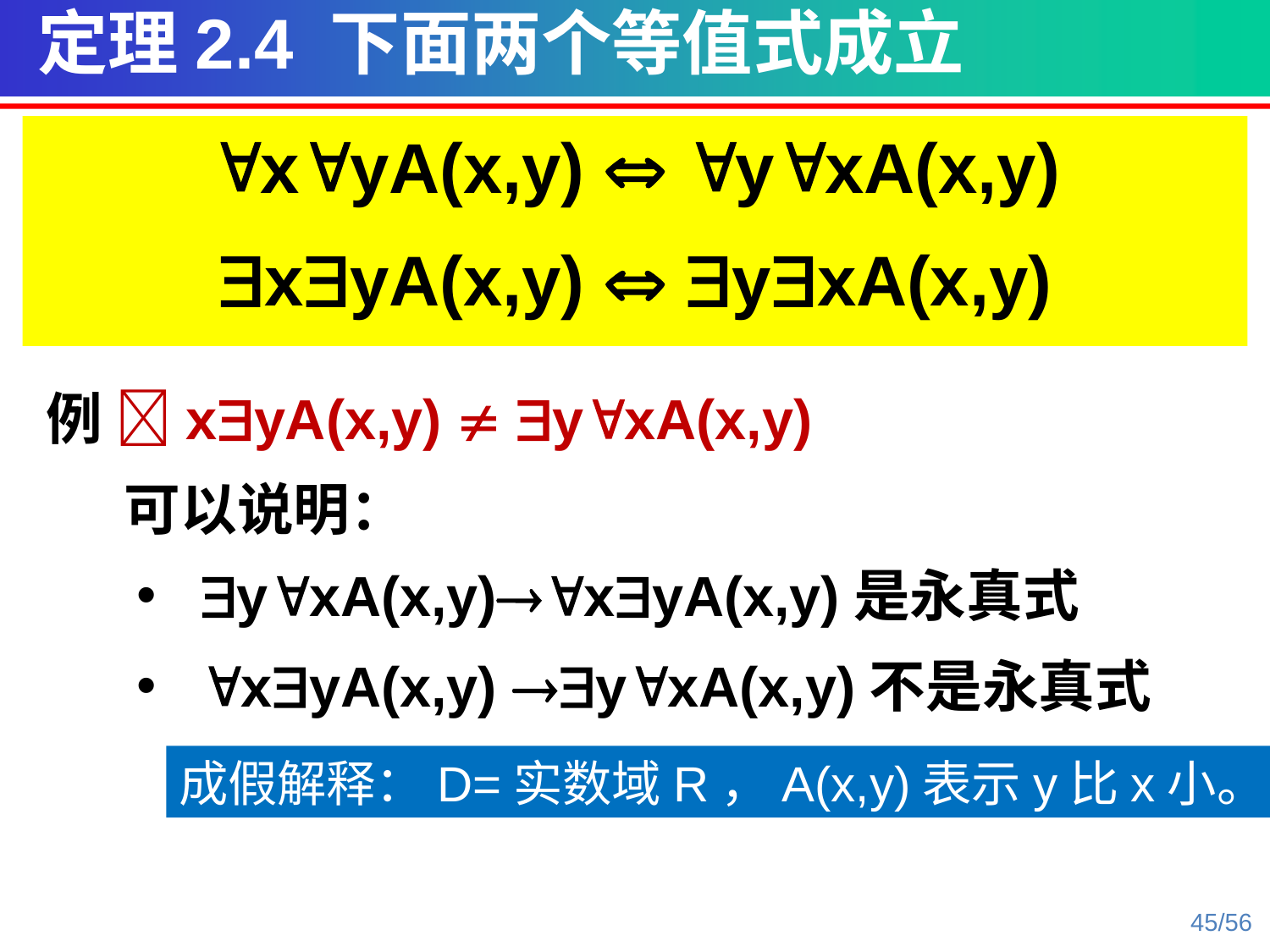

定理2.4 下面两个等值式成立
∀x∀yA(x,y) ⇔ ∀y∀xA(x,y)
∃x∃yA(x,y) ⇔ ∃y∃xA(x,y)
例 ∀x∃yA(x,y) ≠ ∃y∀xA(x,y)
     可以说明：
∃y∀xA(x,y)→∀x∃yA(x,y)是永真式
∀x∃yA(x,y) →∃y∀xA(x,y)不是永真式
成假解释：D=实数域R，A(x,y)表示y比x小。
45/56